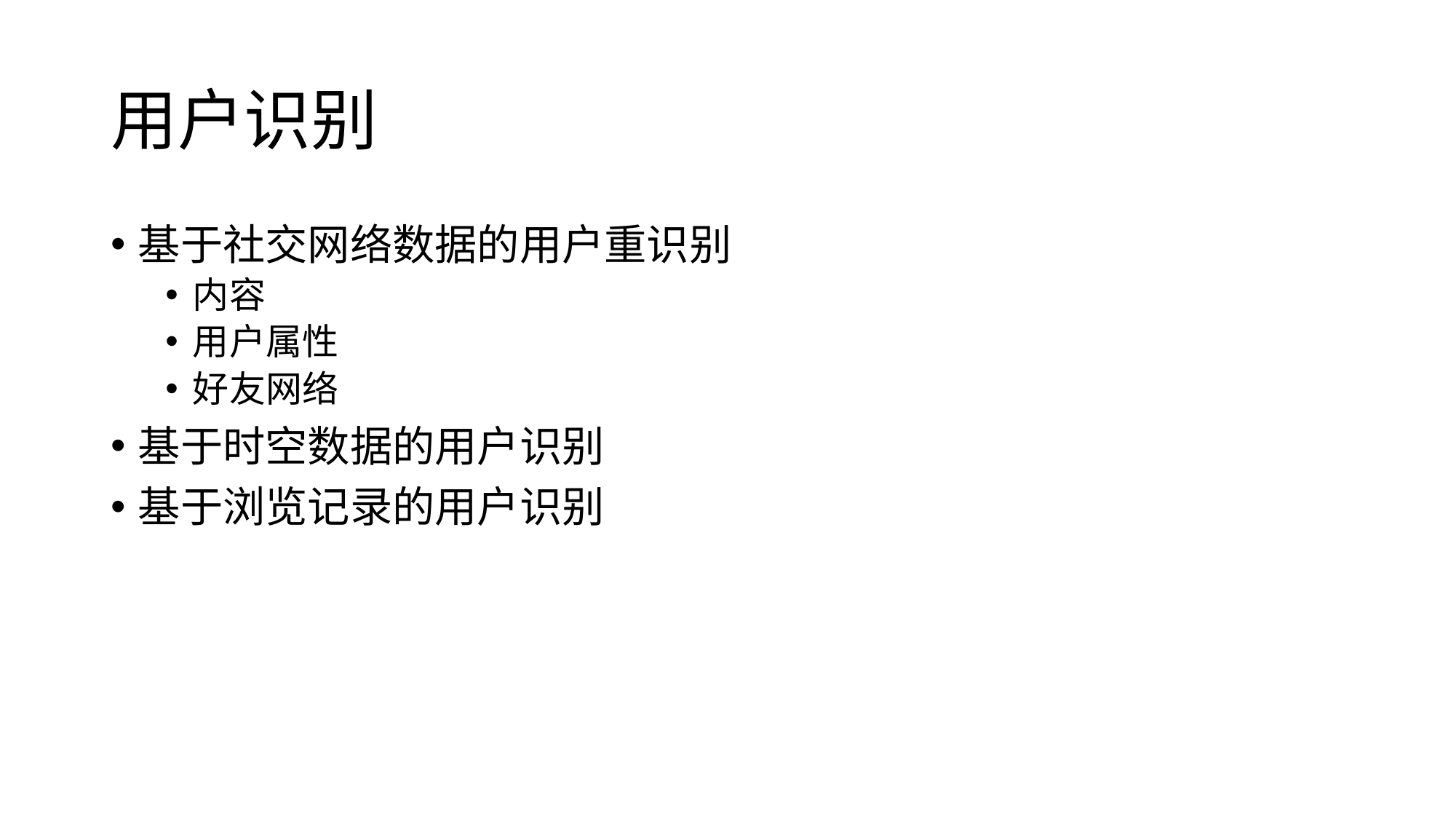

# 用户识别
基于社交网络数据的用户重识别
内容
用户属性
好友网络
基于时空数据的用户识别
基于浏览记录的用户识别